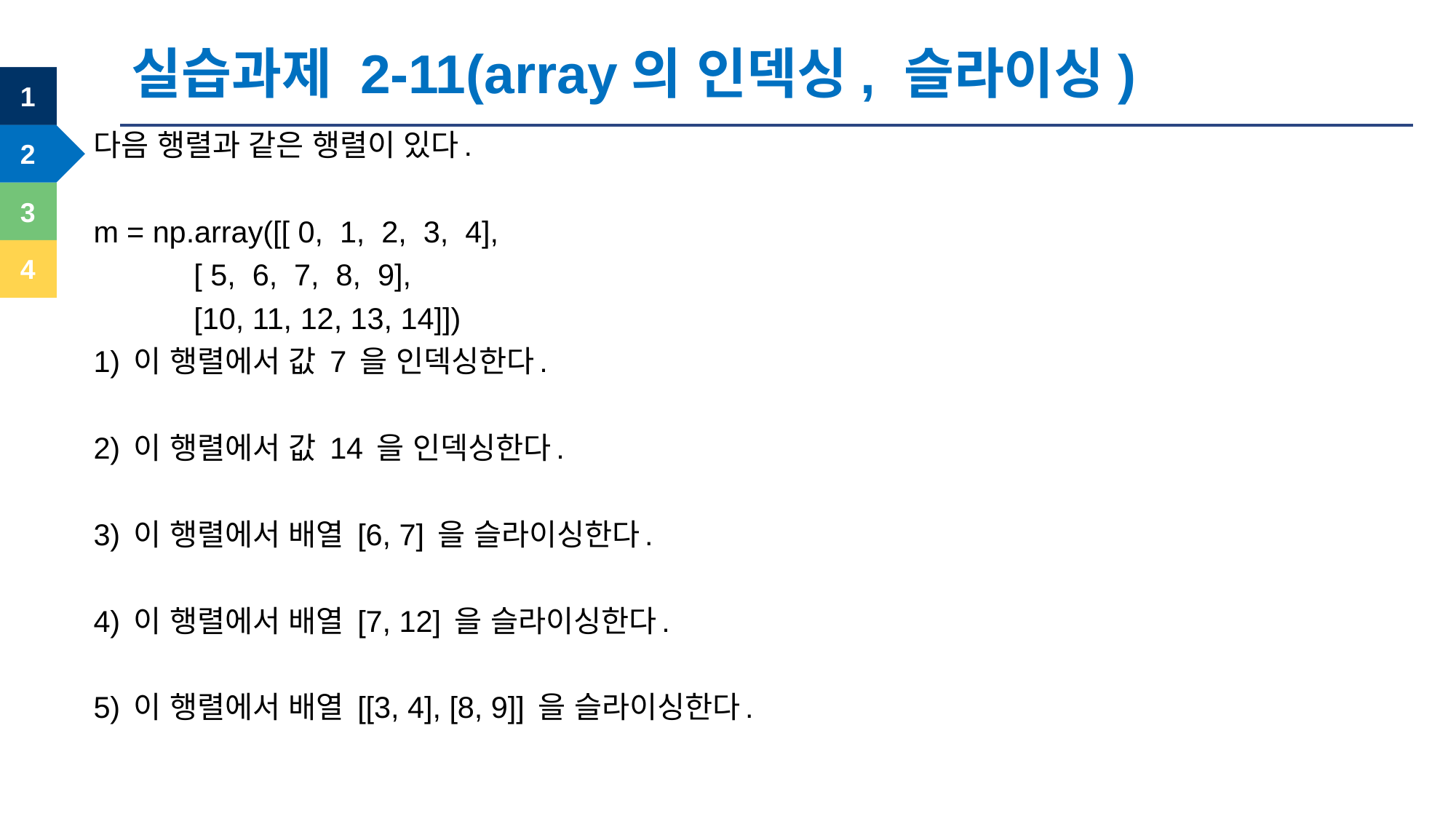

실습과제 2-11(array의 인덱싱, 슬라이싱)
다음 행렬과 같은 행렬이 있다.

m = np.array([[ 0,  1,  2,  3,  4],
            [ 5,  6,  7,  8,  9],
            [10, 11, 12, 13, 14]])
1) 이 행렬에서 값 7 을 인덱싱한다.

2) 이 행렬에서 값 14 을 인덱싱한다.

3) 이 행렬에서 배열 [6, 7] 을 슬라이싱한다.

4) 이 행렬에서 배열 [7, 12] 을 슬라이싱한다.

5) 이 행렬에서 배열 [[3, 4], [8, 9]] 을 슬라이싱한다.